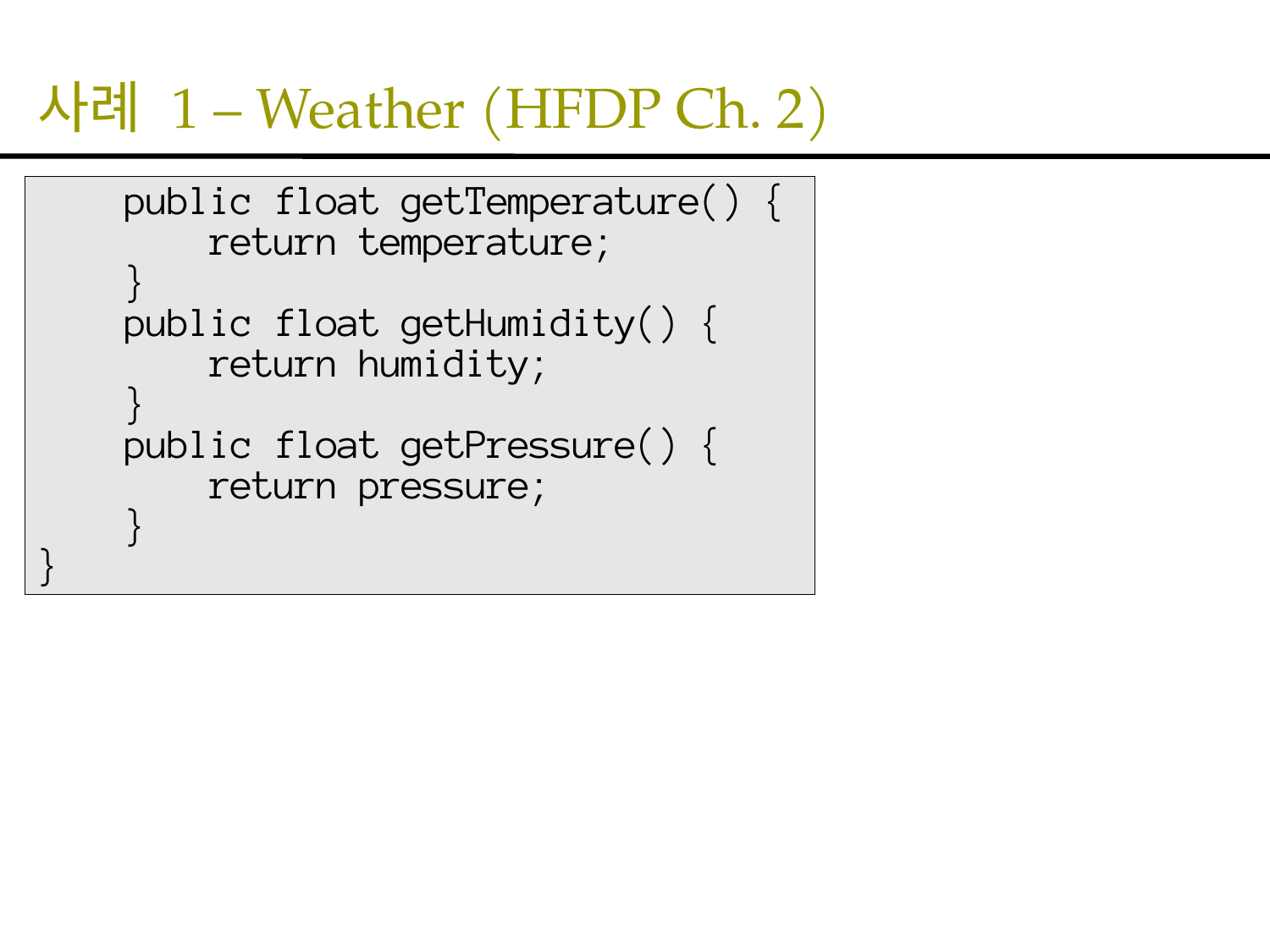

# 사례 1 – Weather (HFDP Ch. 2)

    public float getTemperature() {
        return temperature;
    }
    public float getHumidity() {
        return humidity;
    }
    public float getPressure() {
        return pressure;
    }
}